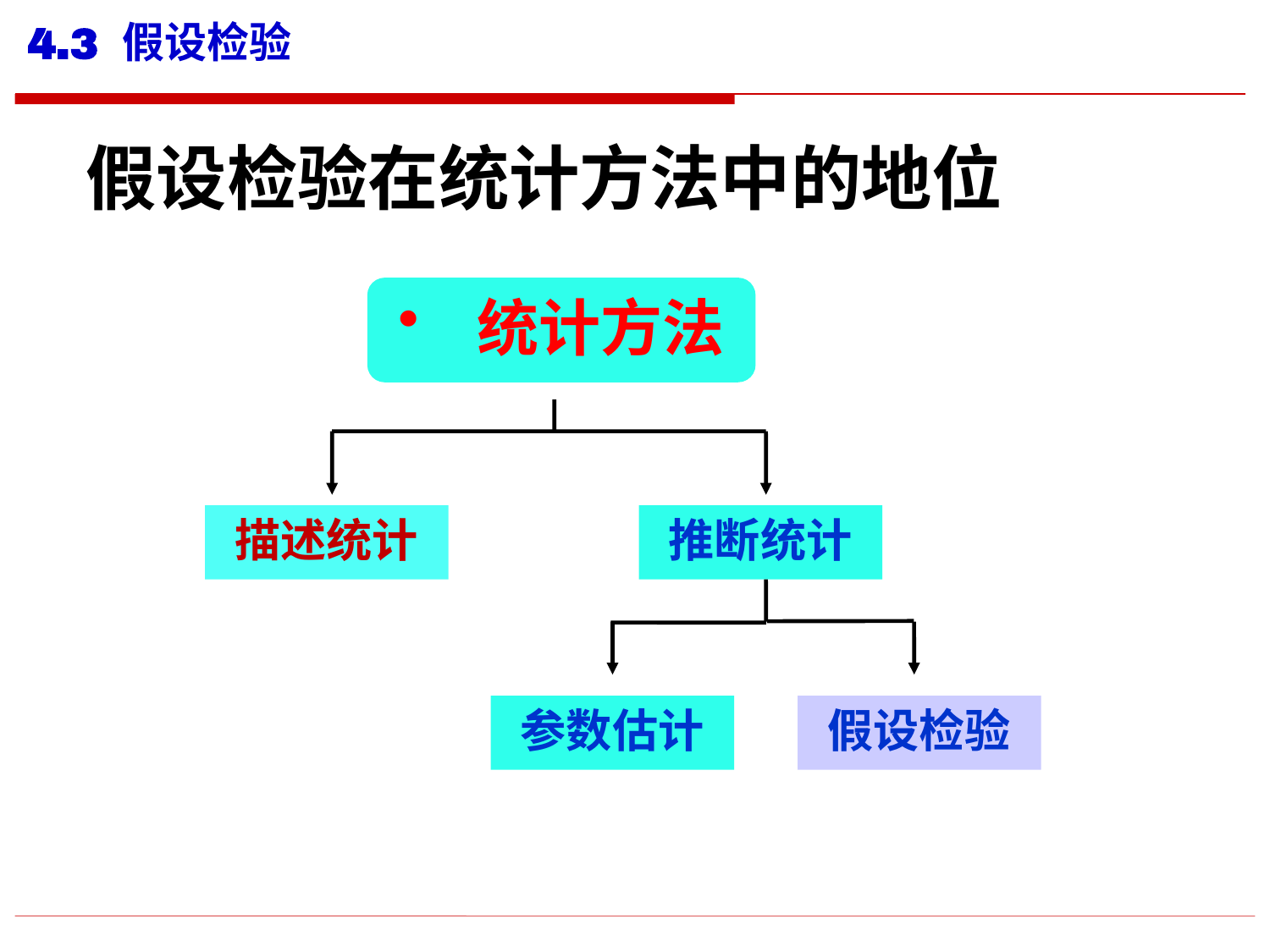

4.3 假设检验
# 假设检验在统计方法中的地位
统计方法

描述统计
推断统计

参数估计

假设检验